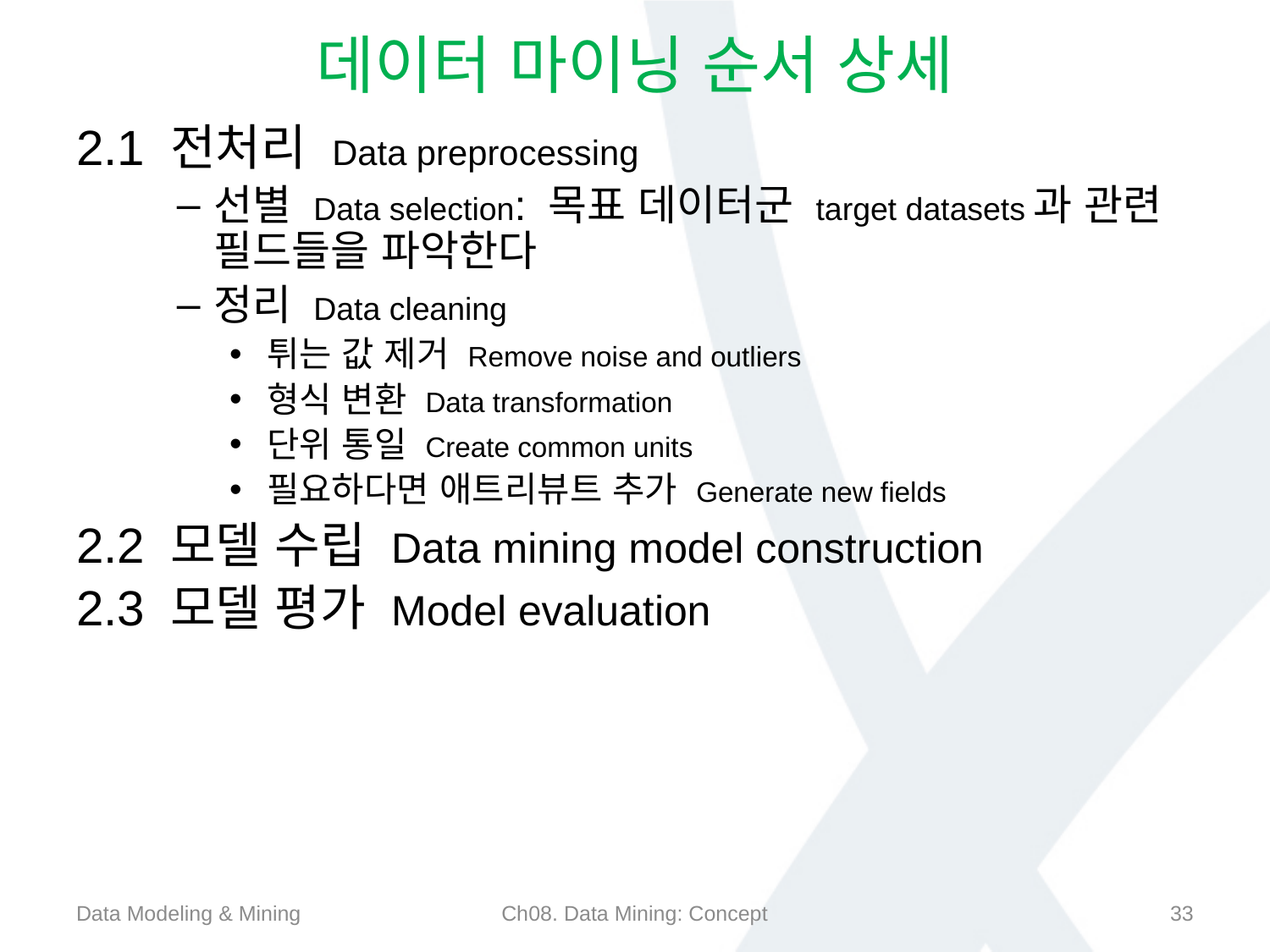

# 데이터 마이닝 순서 상세
2.1 전처리 Data preprocessing
선별 Data selection: 목표 데이터군 target datasets과 관련 필드들을 파악한다
정리 Data cleaning
튀는 값 제거 Remove noise and outliers
형식 변환 Data transformation
단위 통일 Create common units
필요하다면 애트리뷰트 추가 Generate new fields
2.2 모델 수립 Data mining model construction
2.3 모델 평가 Model evaluation
Data Modeling & Mining
Ch08. Data Mining: Concept
33